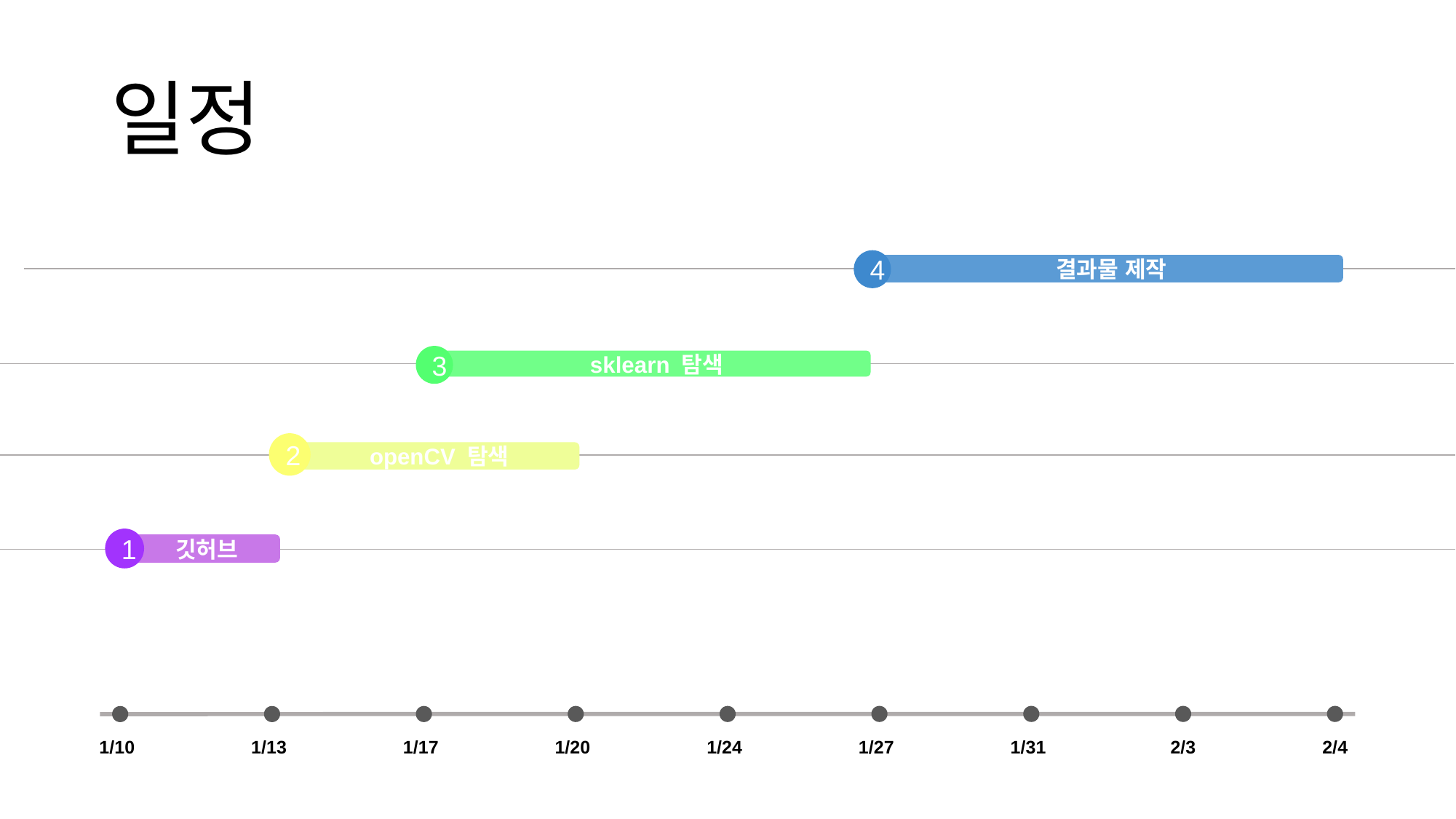

# 일정
4
결과물 제작
3
sklearn 탐색
2
openCV 탐색
1
깃허브

1/31

2/3

2/4

1/27

1/24

1/20

1/17

1/13

1/10